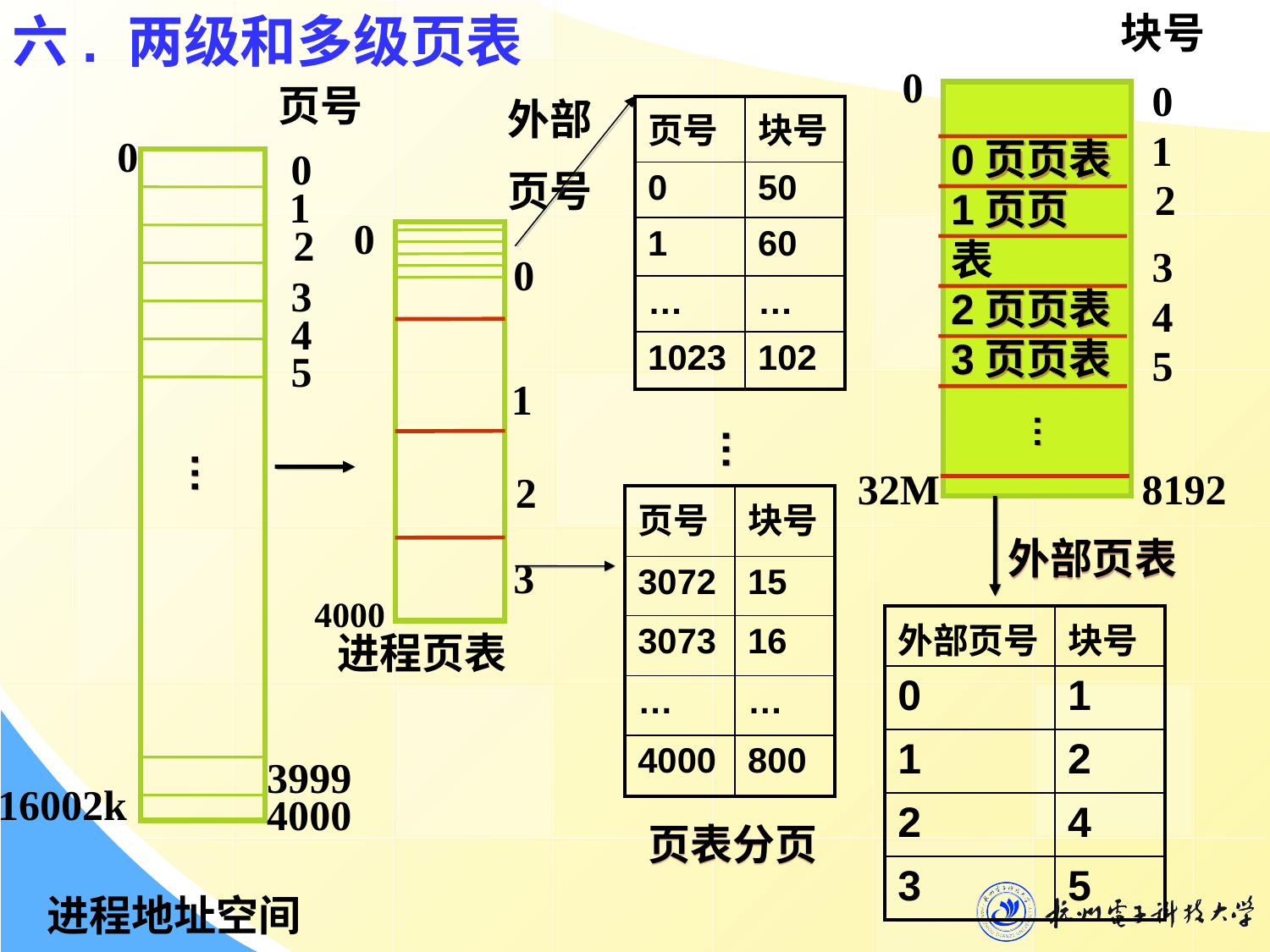

六. 两级和多级页表
块号
0
0
1
2
3
4
5

0页页表

1页页表

2页页表

3页页表

…
32M
8192

页号
0
0

1

2

3

4

5

…
3999

16002k
4000

进程地址空间
外部
页号
0
1
2
3

| 页号 | 块号 |
| --- | --- |
| 0 | 50 |
| 1 | 60 |
| … | … |
| 1023 | 102 |
0

4000
进程页表
…
| 页号 | 块号 |
| --- | --- |
| 3072 | 15 |
| 3073 | 16 |
| … | … |
| 4000 | 800 |

外部页表

| 外部页号 | 块号 |
| --- | --- |
| 0 | 1 |
| 1 | 2 |
| 2 | 4 |
| 3 | 5 |
页表分页